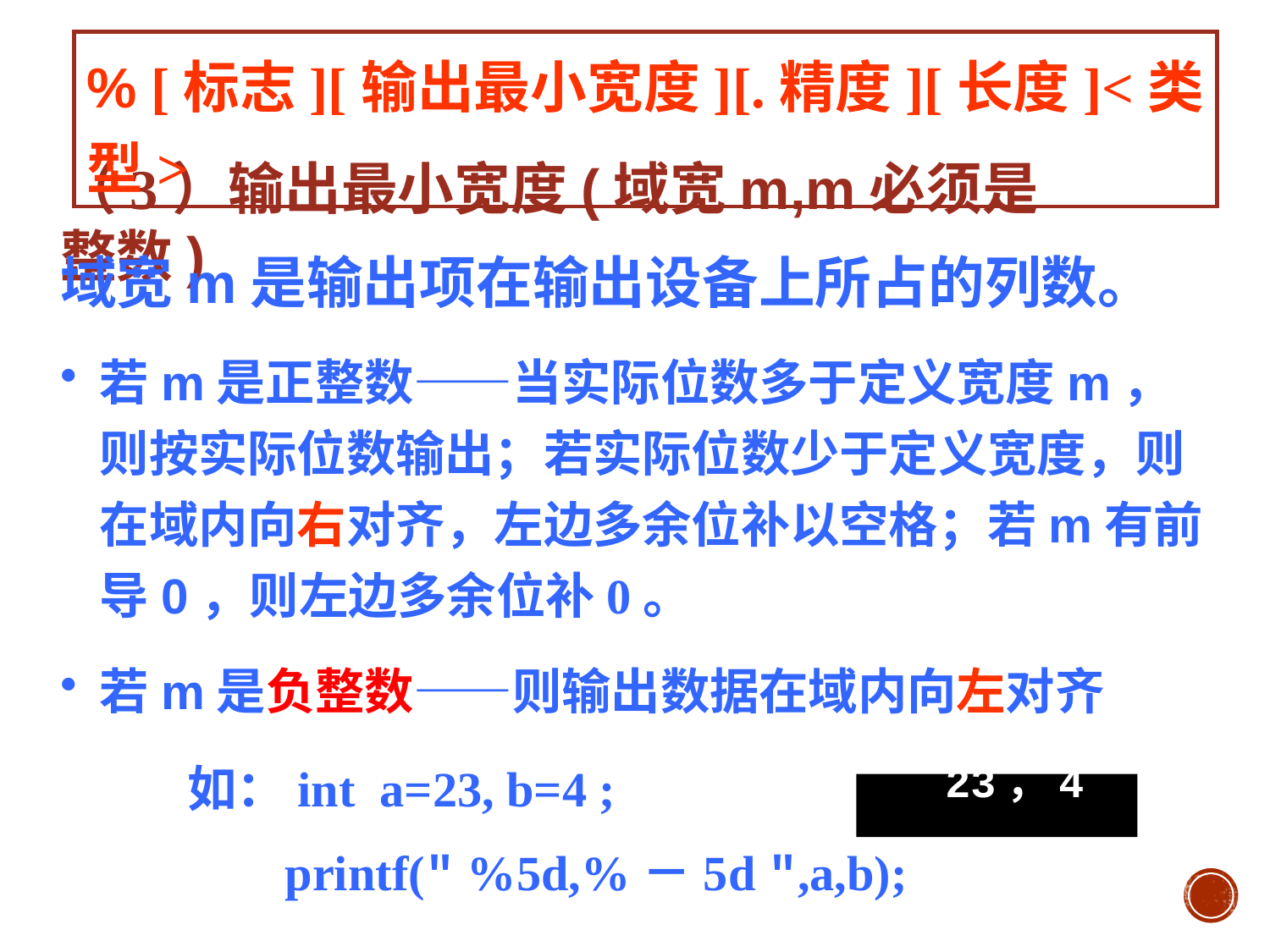

% [标志][输出最小宽度][.精度][长度]<类型>
（3）输出最小宽度(域宽m,m必须是整数)
域宽m是输出项在输出设备上所占的列数。
若m是正整数——当实际位数多于定义宽度m，则按实际位数输出；若实际位数少于定义宽度，则在域内向右对齐，左边多余位补以空格；若m有前导0，则左边多余位补0。
若m是负整数——则输出数据在域内向左对齐
如：int  a=23, b=4 ;
        printf(" %5d,%－5d ",a,b);
 23，4